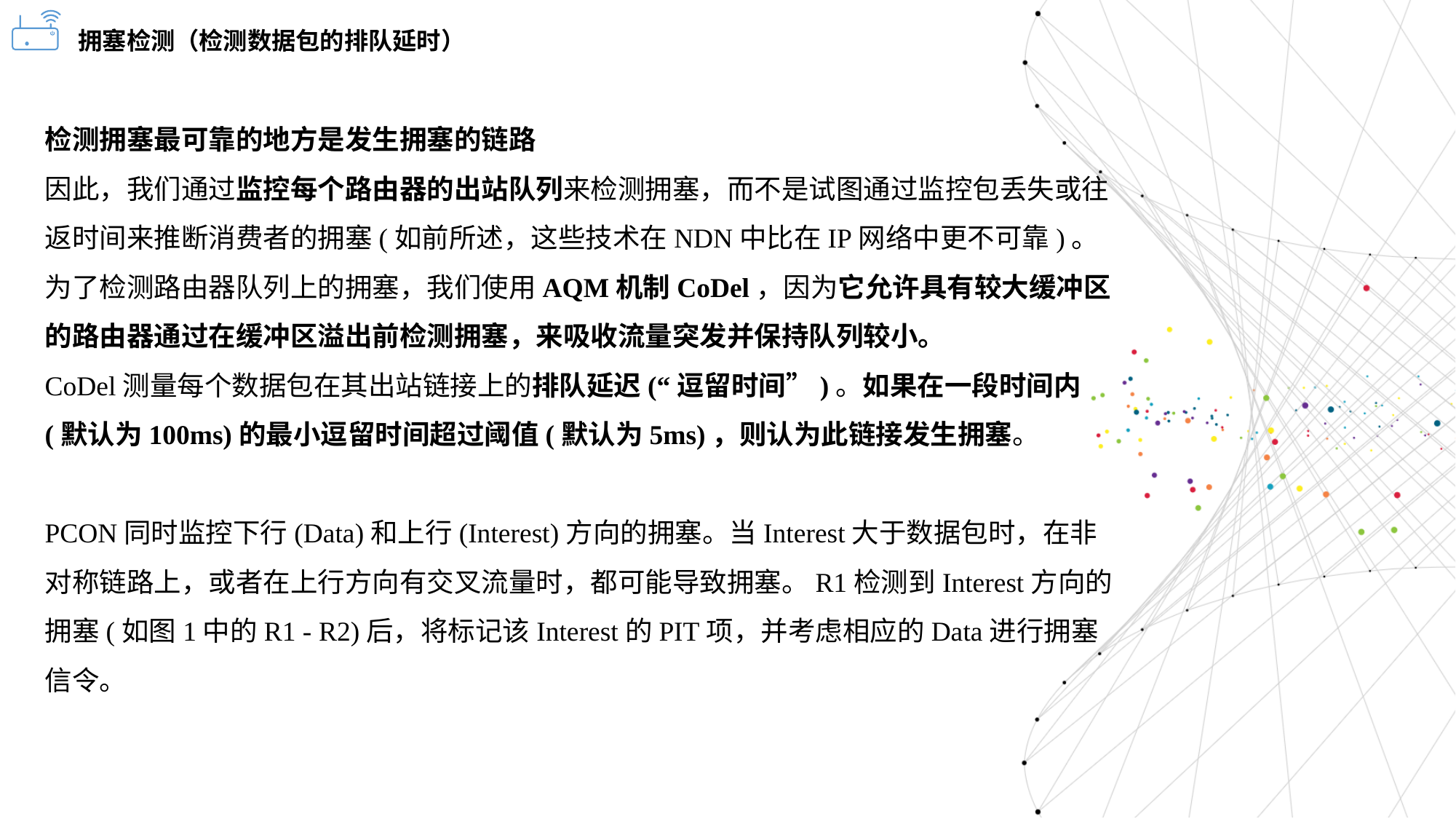

拥塞检测（检测数据包的排队延时）

检测拥塞最可靠的地方是发生拥塞的链路
因此，我们通过监控每个路由器的出站队列来检测拥塞，而不是试图通过监控包丢失或往返时间来推断消费者的拥塞(如前所述，这些技术在NDN中比在IP网络中更不可靠)。
为了检测路由器队列上的拥塞，我们使用AQM机制CoDel，因为它允许具有较大缓冲区的路由器通过在缓冲区溢出前检测拥塞，来吸收流量突发并保持队列较小。
CoDel测量每个数据包在其出站链接上的排队延迟(“逗留时间”)。如果在一段时间内(默认为100ms)的最小逗留时间超过阈值(默认为5ms)，则认为此链接发生拥塞。

PCON同时监控下行(Data)和上行(Interest)方向的拥塞。当Interest大于数据包时，在非对称链路上，或者在上行方向有交叉流量时，都可能导致拥塞。R1检测到Interest方向的拥塞(如图1中的R1 - R2)后，将标记该Interest的PIT项，并考虑相应的Data进行拥塞信令。